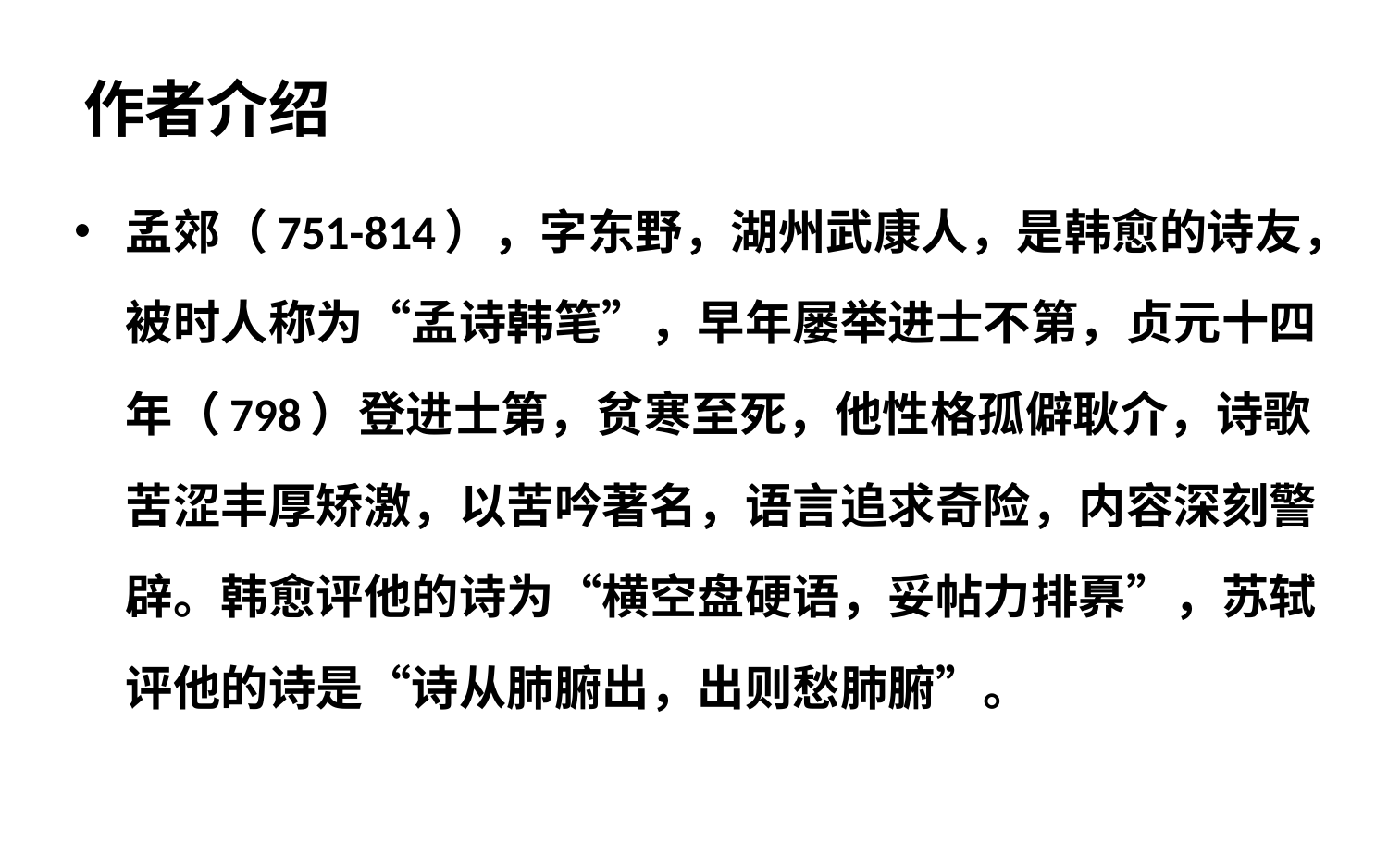

# 作者介绍
孟郊（751-814），字东野，湖州武康人，是韩愈的诗友，被时人称为“孟诗韩笔”，早年屡举进士不第，贞元十四年（798）登进士第，贫寒至死，他性格孤僻耿介，诗歌苦涩丰厚矫激，以苦吟著名，语言追求奇险，内容深刻警辟。韩愈评他的诗为“横空盘硬语，妥帖力排奡”，苏轼评他的诗是“诗从肺腑出，出则愁肺腑”。